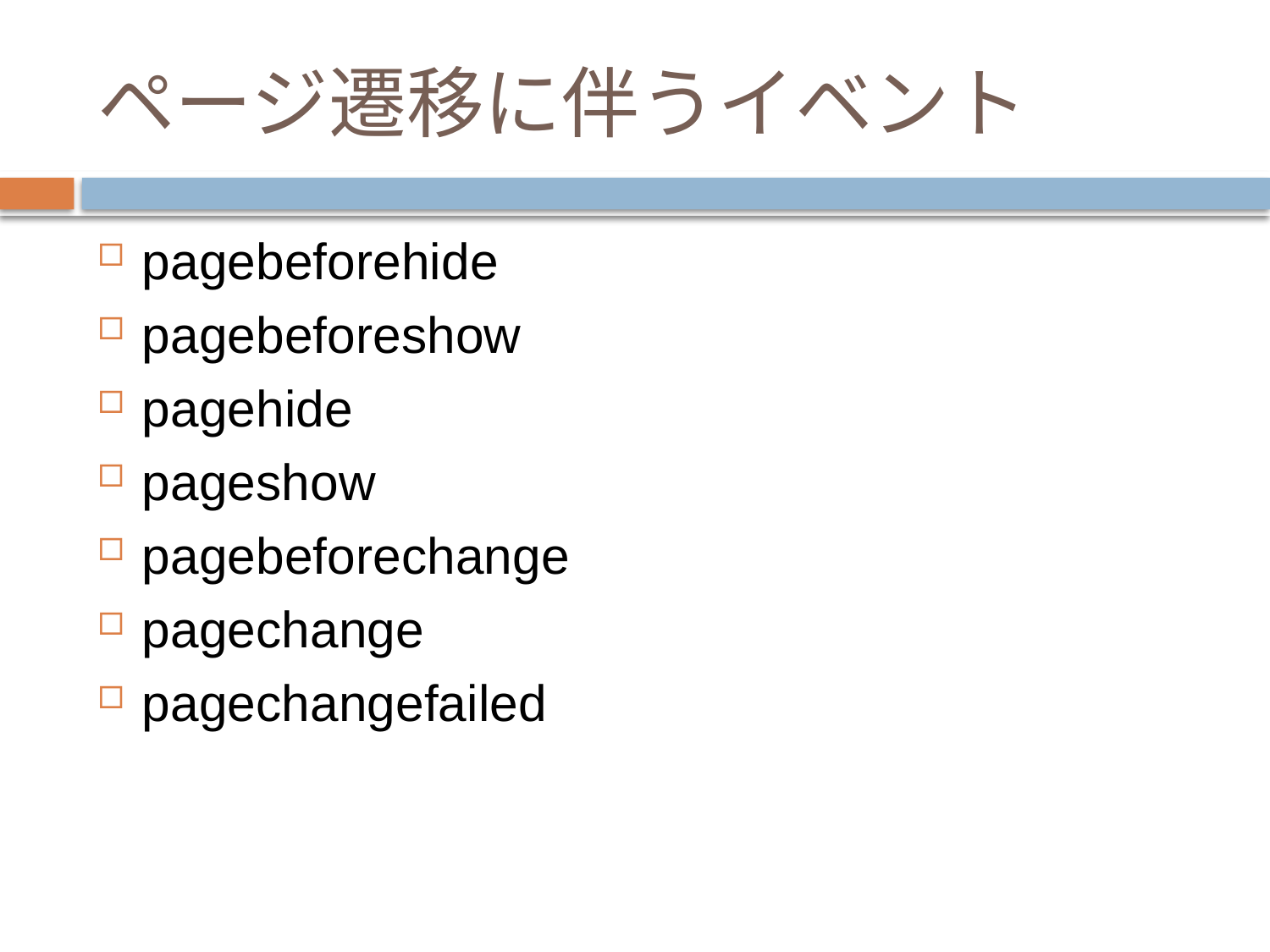

# ページ遷移に伴うイベント
pagebeforehide
pagebeforeshow
pagehide
pageshow
pagebeforechange
pagechange
pagechangefailed